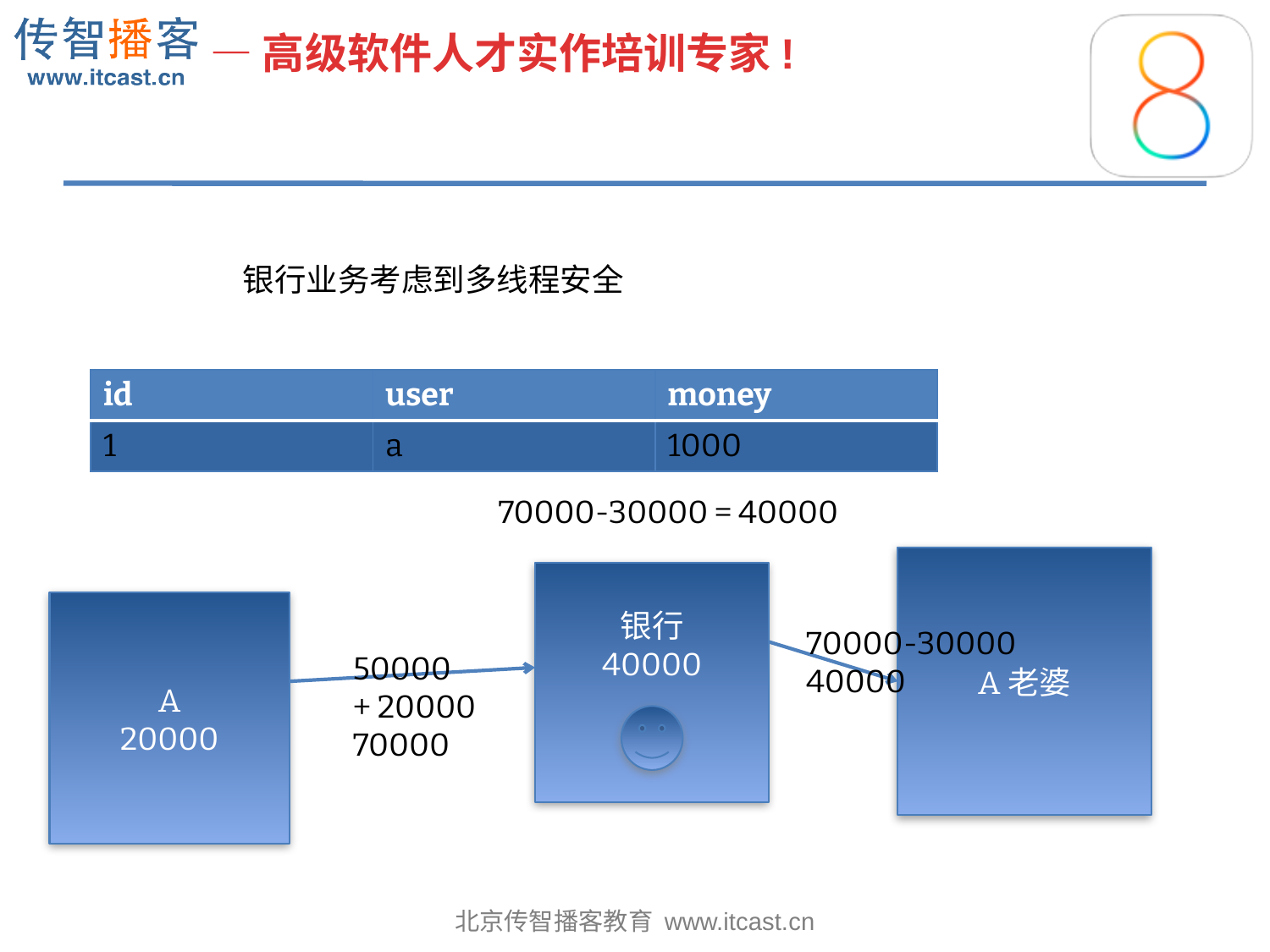

银行业务考虑到多线程安全
| id | user | money |
| --- | --- | --- |
| 1 | a | 1000 |
70000-30000 = 40000
A老婆
银行
40000

A
20000
70000-30000
40000
50000
+ 20000
70000